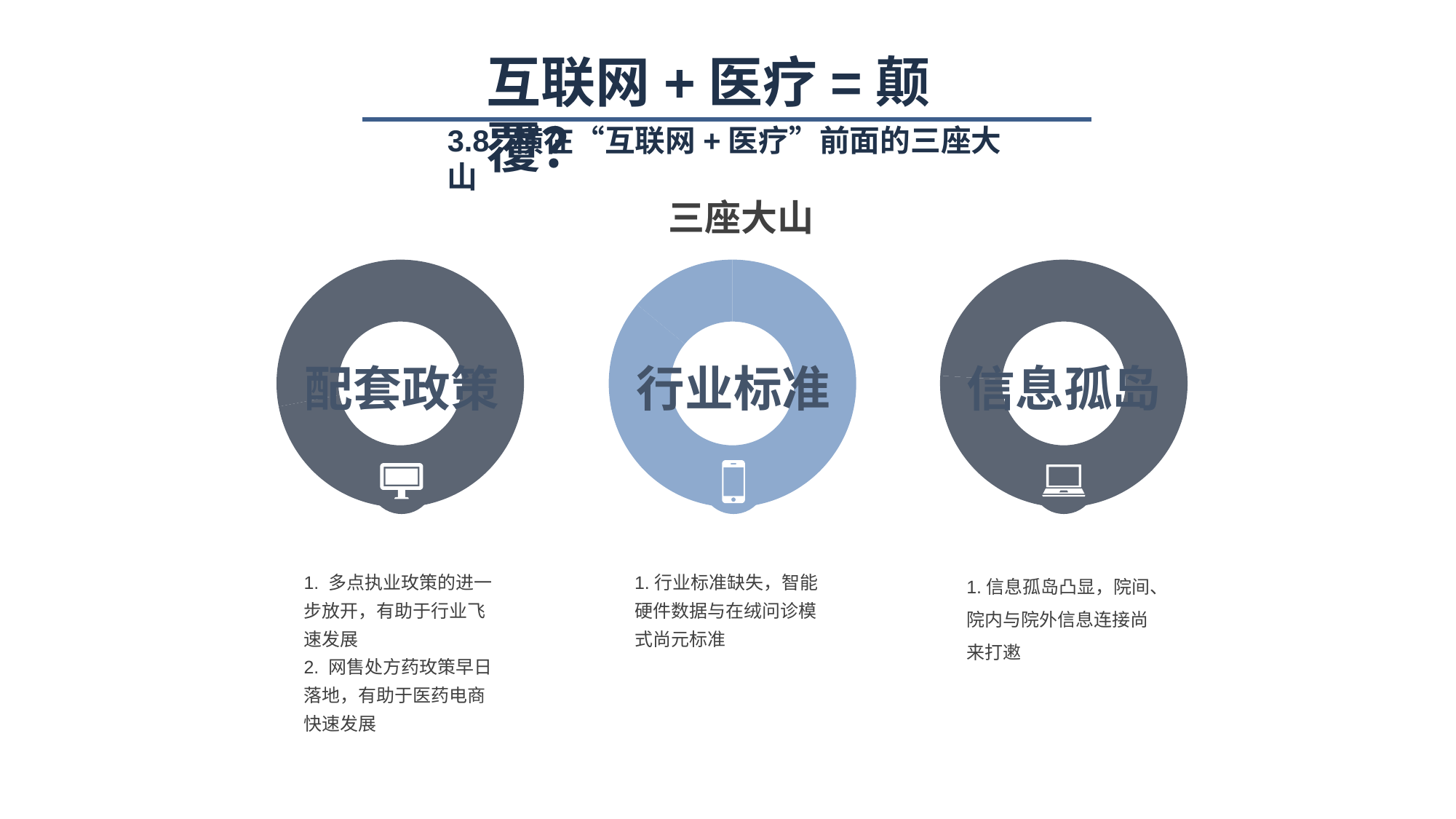

互联网+医疗=颠覆？
3.8  横在“互联网+医疗”前面的三座大山

三座大山

### Chart

| Category | 销售额 |
|---|---|

### Chart

| Category | 销售额 |
|---|---|
| 第一季度 | 8.6 |
| 第二季度 | 1.4 |

### Chart

| Category | 销售额 |
|---|---|
| 第一季度 | 7.6 |
| 第二季度 | 2.4 |

### Chart

| Category |
|---|
配套政策
行业标准
信息孤岛

1. 多点执业玫策的进一步放开，有助于行业飞速发展
2. 网售处方药玫策早日落地，有助于医药电商快速发展
1.行业标准缺失，智能硬件数据与在绒问诊模式尚元标准
1.信息孤岛凸显，院间、院内与院外信息连接尚来打遫